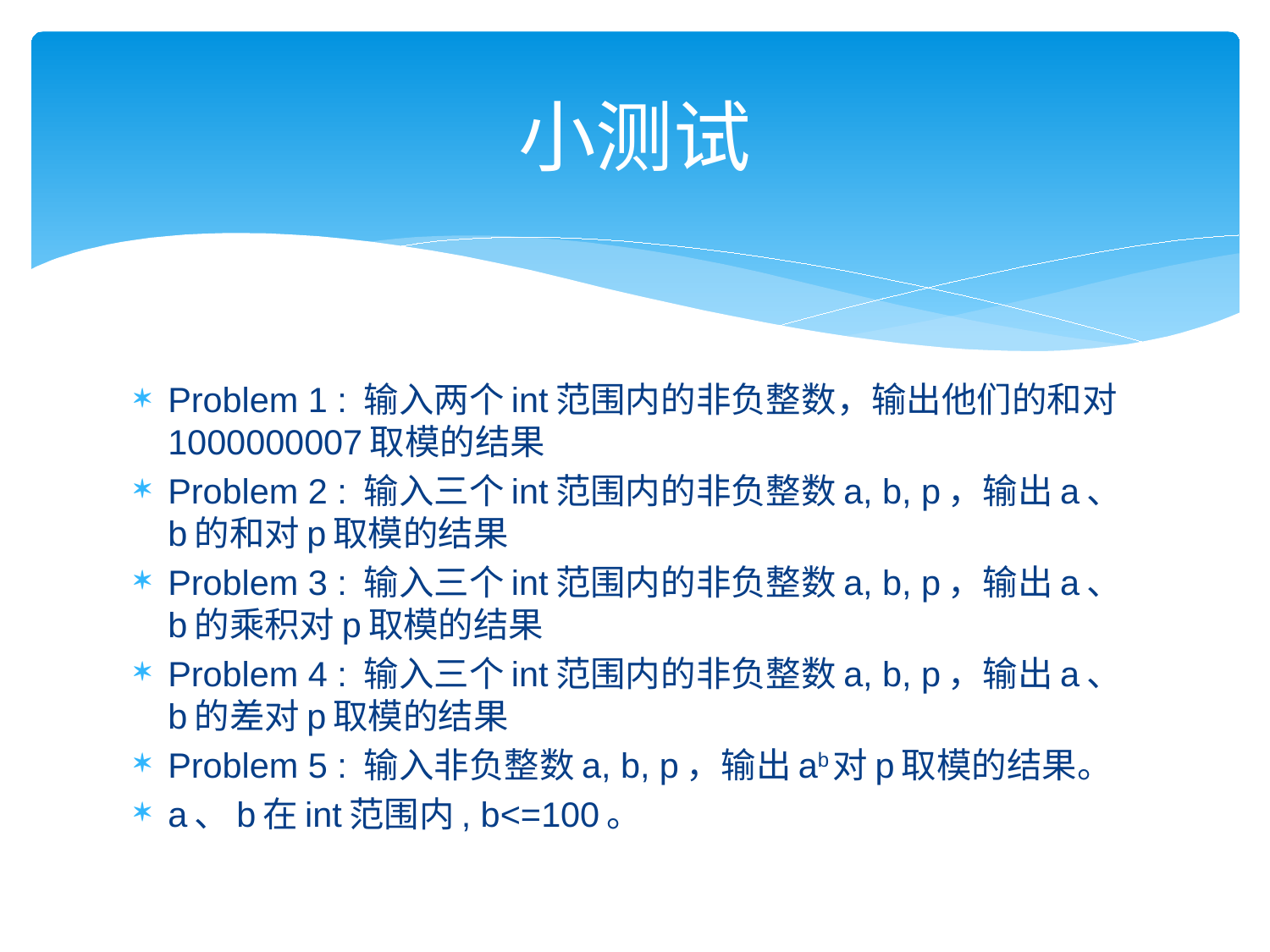

# 小测试
Problem 1 : 输入两个int范围内的非负整数，输出他们的和对1000000007取模的结果
Problem 2 : 输入三个int范围内的非负整数a, b, p，输出a、b的和对p取模的结果
Problem 3 : 输入三个int范围内的非负整数a, b, p，输出a、b的乘积对p取模的结果
Problem 4 : 输入三个int范围内的非负整数a, b, p，输出a、b的差对p取模的结果
Problem 5 : 输入非负整数a, b, p，输出ab对p取模的结果。
a、b在int范围内, b<=100。